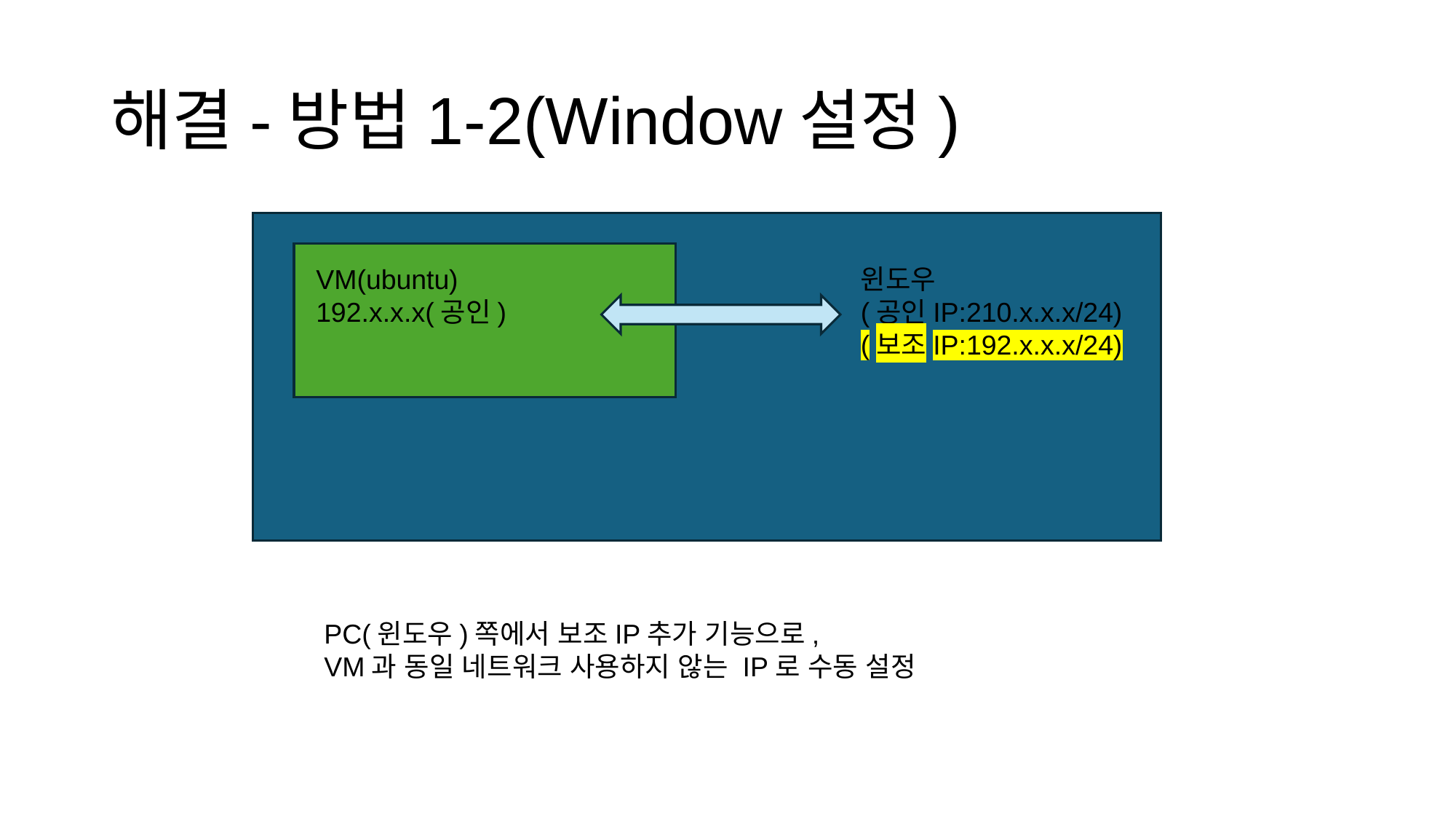

# 해결-방법1-2(Window설정)

VM(ubuntu)
192.x.x.x(공인)
윈도우
(공인IP:210.x.x.x/24)
(보조IP:192.x.x.x/24)

PC(윈도우)쪽에서 보조IP추가 기능으로,
VM과 동일 네트워크 사용하지 않는 IP로 수동 설정